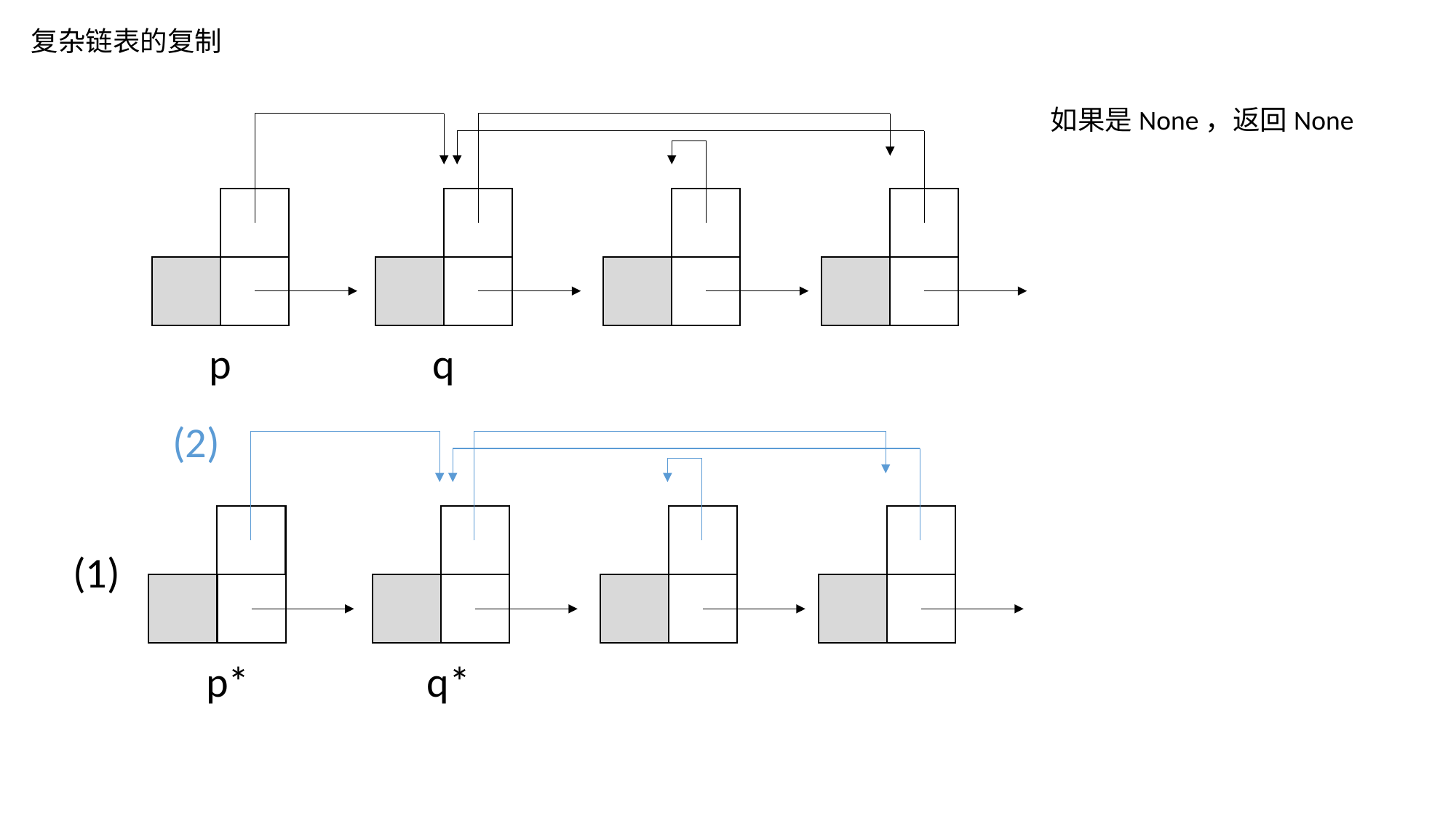

复杂链表的复制
如果是None，返回None

p
q
(2)

(1)

q*
p*